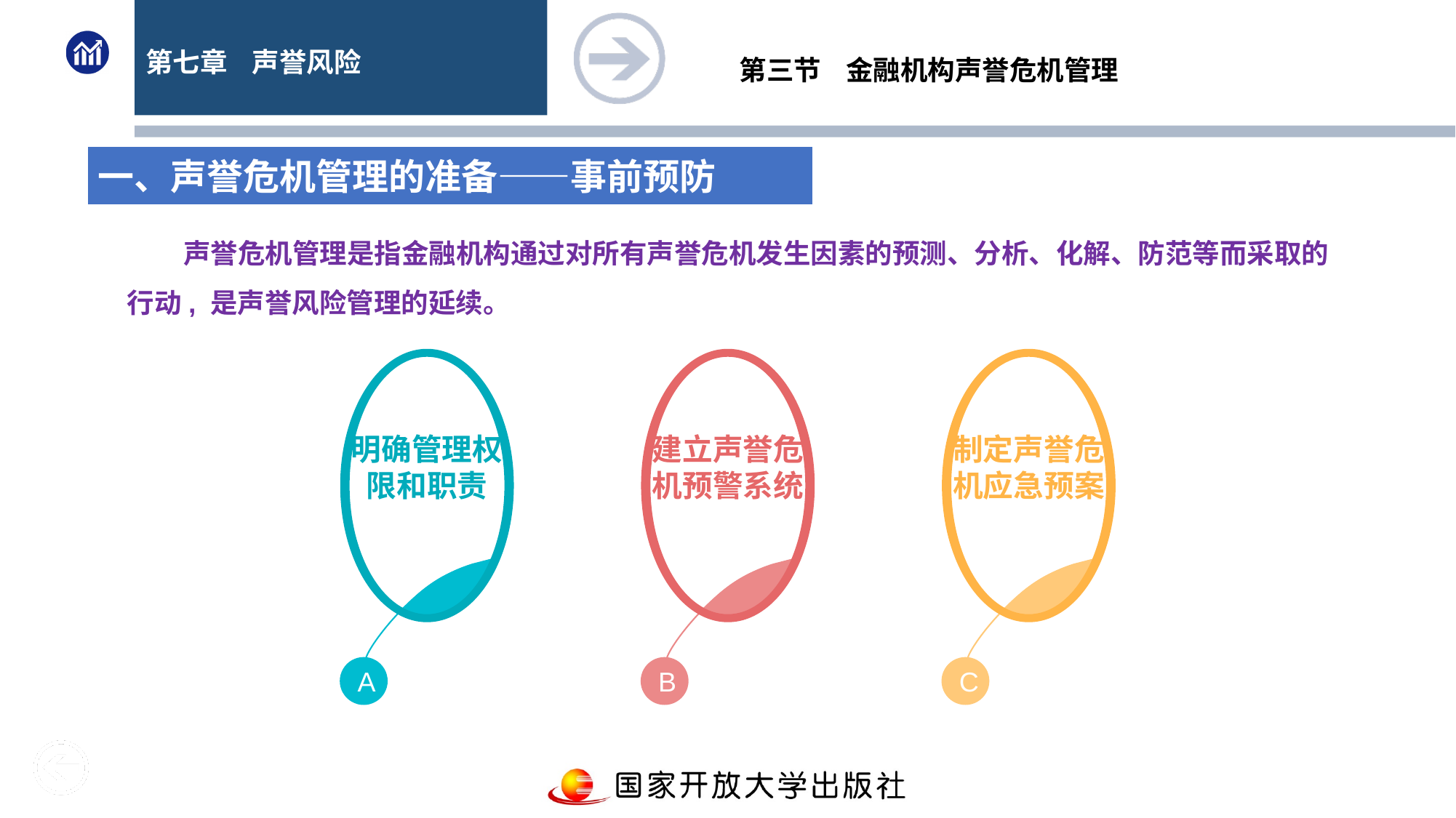

第三节    金融机构声誉危机管理
第七章    声誉风险
一、声誉危机管理的准备——事前预防
        声誉危机管理是指金融机构通过对所有声誉危机发生因素的预测、分析、化解、防范等而采取的行动, 是声誉风险管理的延续。
明确管理权限和职责
建立声誉危机预警系统
制定声誉危机应急预案

A
B
C